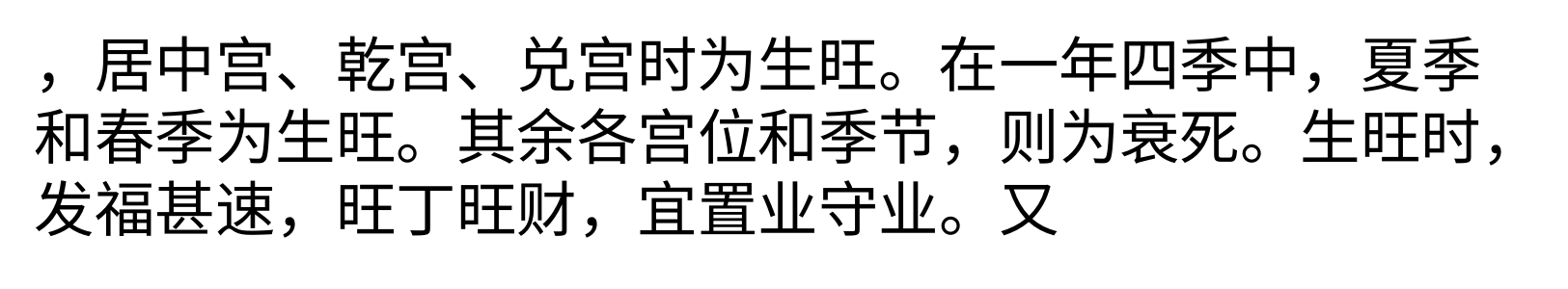

，居中宫、乾宫、兑宫时为生旺。在一年四季中，夏季和春季为生旺。其余各宫位和季节，则为衰死。生旺时，发福甚速，旺丁旺财，宜置业守业。又